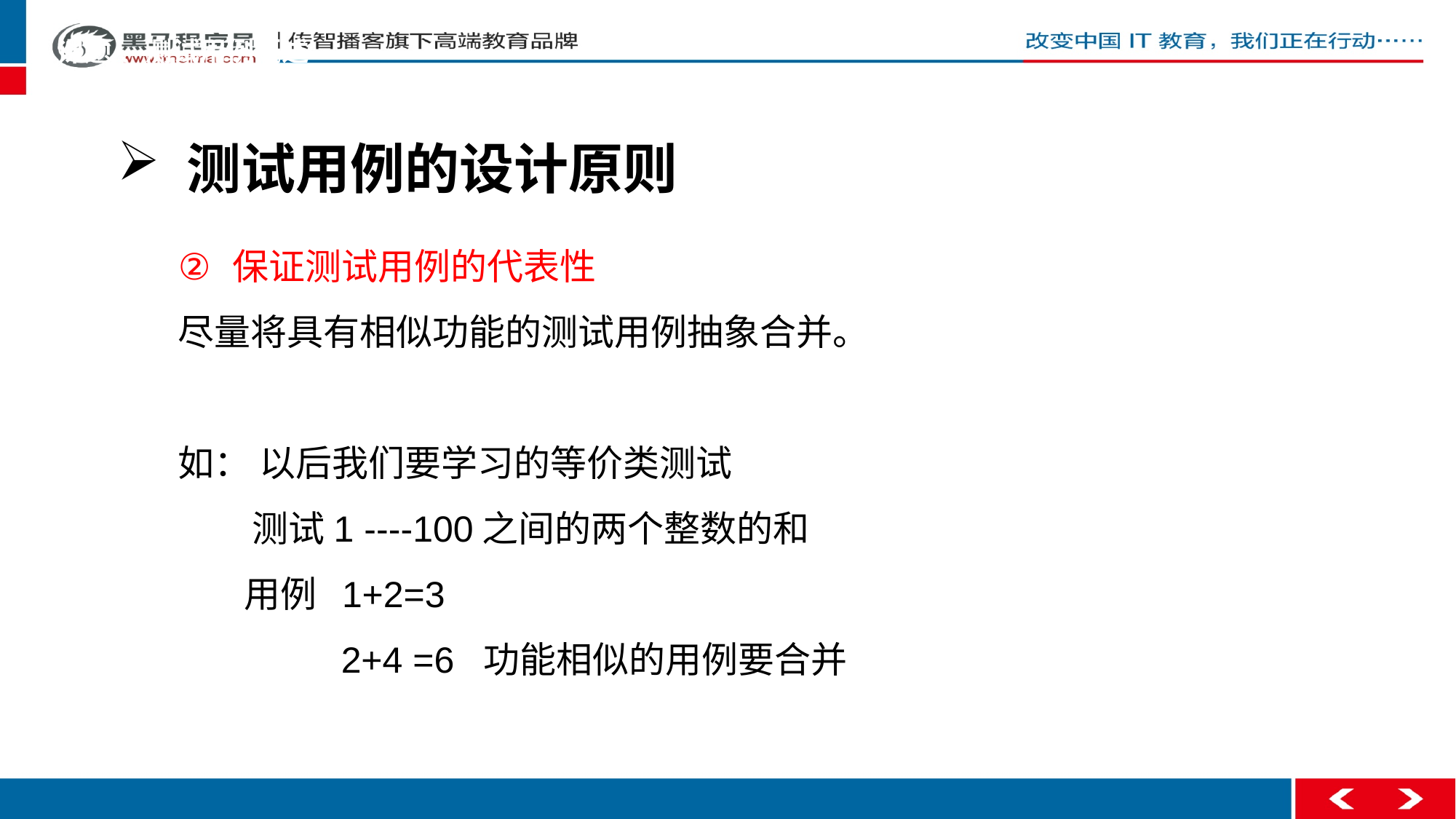

课题 、测试用例概述
 测试用例的设计原则
保证测试用例的代表性
尽量将具有相似功能的测试用例抽象合并。

如： 以后我们要学习的等价类测试
        测试1 ----100之间的两个整数的和
       用例  1+2=3
                2+4 =6  功能相似的用例要合并